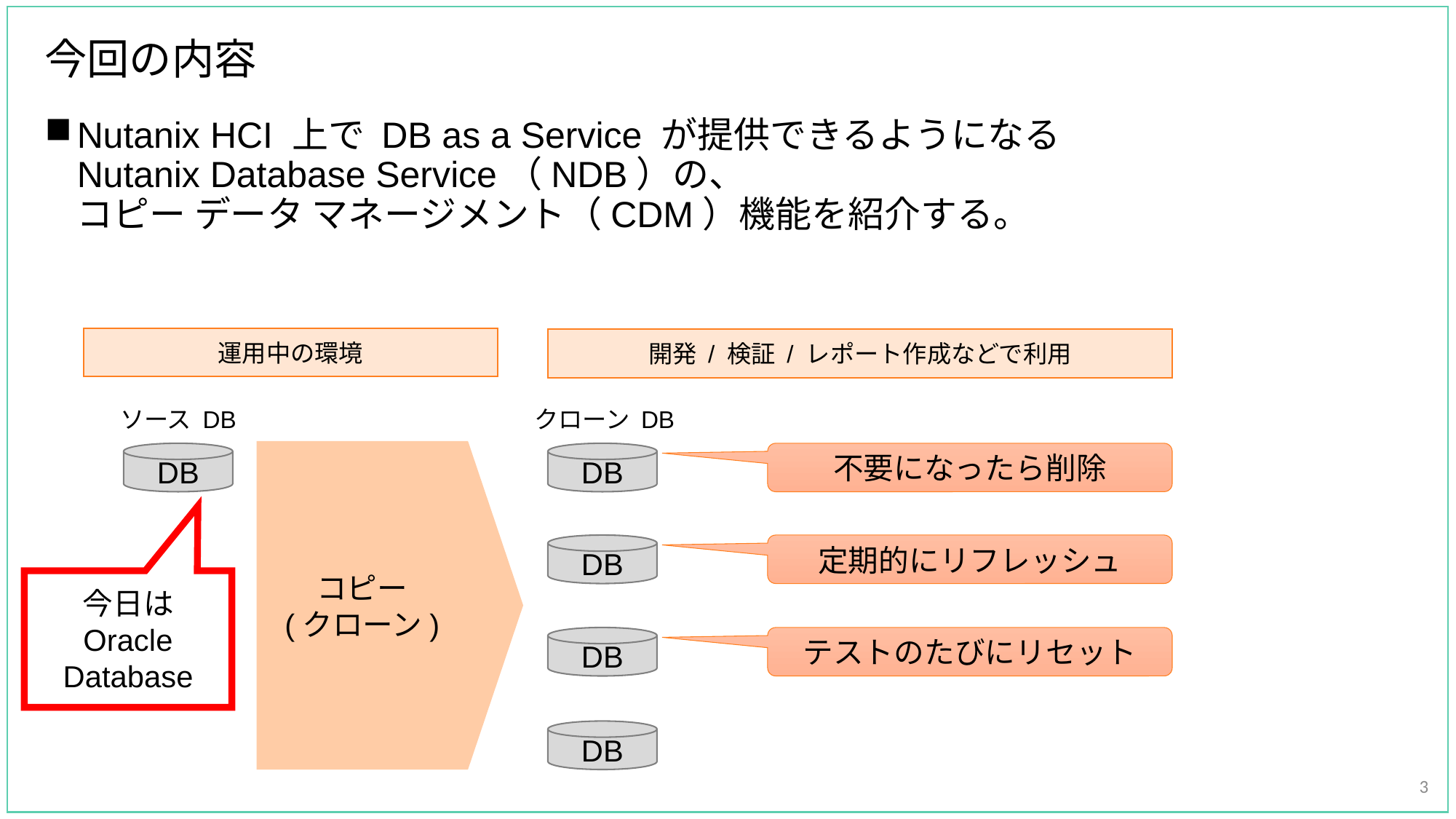

# 今回の内容
Nutanix HCI 上で DB as a Service が提供できるようになる
Nutanix Database Service（NDB）の、
コピー データ マネージメント（CDM）機能を紹介する。

運用中の環境
開発 / 検証 / レポート作成などで利用
クローン DB
ソース DB
コピー
(クローン)
DB
不要になったら削除
DB
定期的にリフレッシュ
DB
今日は
Oracle
Database
テストのたびにリセット
DB
DB
3